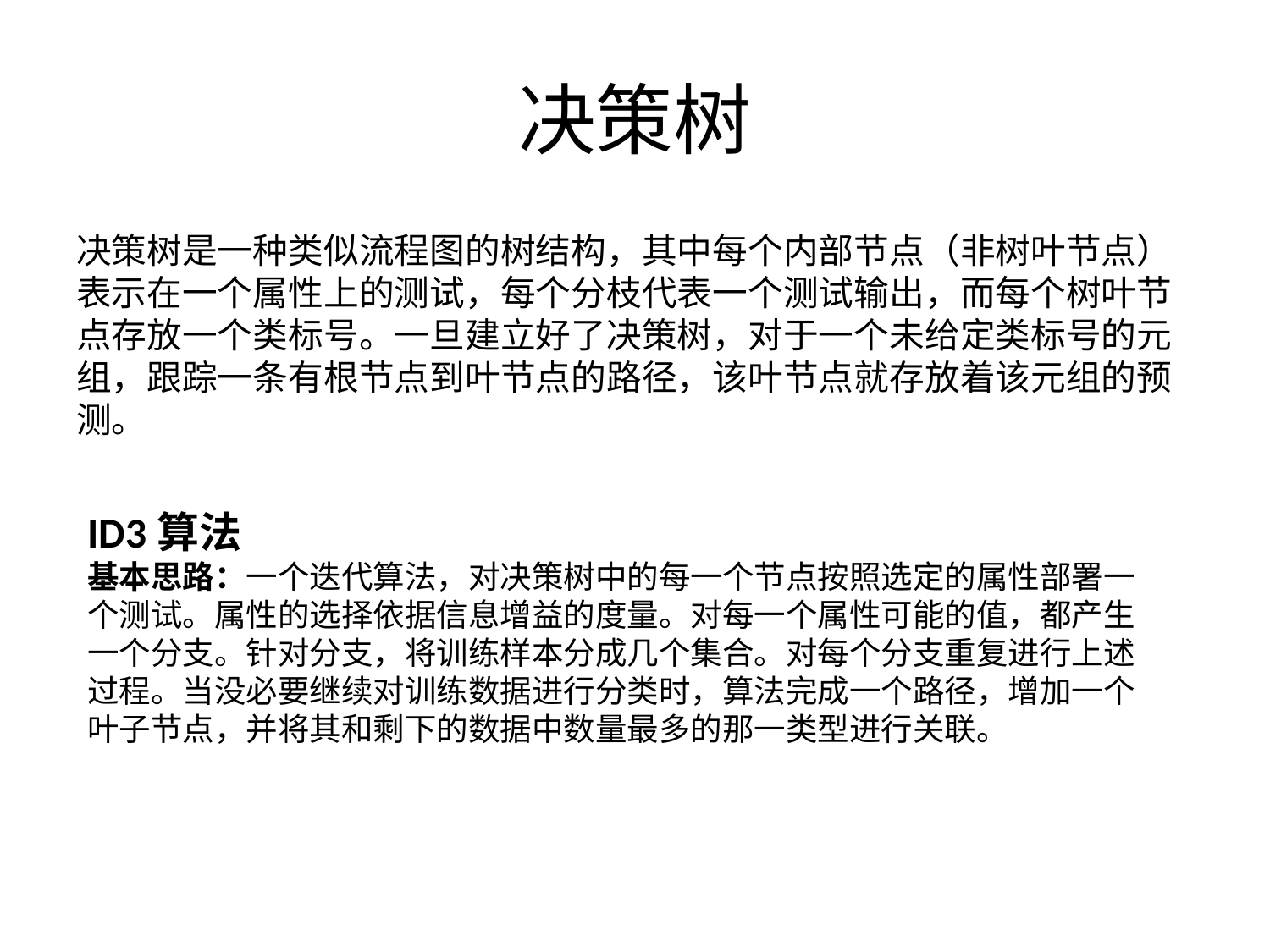

# 决策树
决策树是一种类似流程图的树结构，其中每个内部节点（非树叶节点）表示在一个属性上的测试，每个分枝代表一个测试输出，而每个树叶节点存放一个类标号。一旦建立好了决策树，对于一个未给定类标号的元组，跟踪一条有根节点到叶节点的路径，该叶节点就存放着该元组的预测。
ID3算法
基本思路：一个迭代算法，对决策树中的每一个节点按照选定的属性部署一个测试。属性的选择依据信息增益的度量。对每一个属性可能的值，都产生一个分支。针对分支，将训练样本分成几个集合。对每个分支重复进行上述过程。当没必要继续对训练数据进行分类时，算法完成一个路径，增加一个叶子节点，并将其和剩下的数据中数量最多的那一类型进行关联。